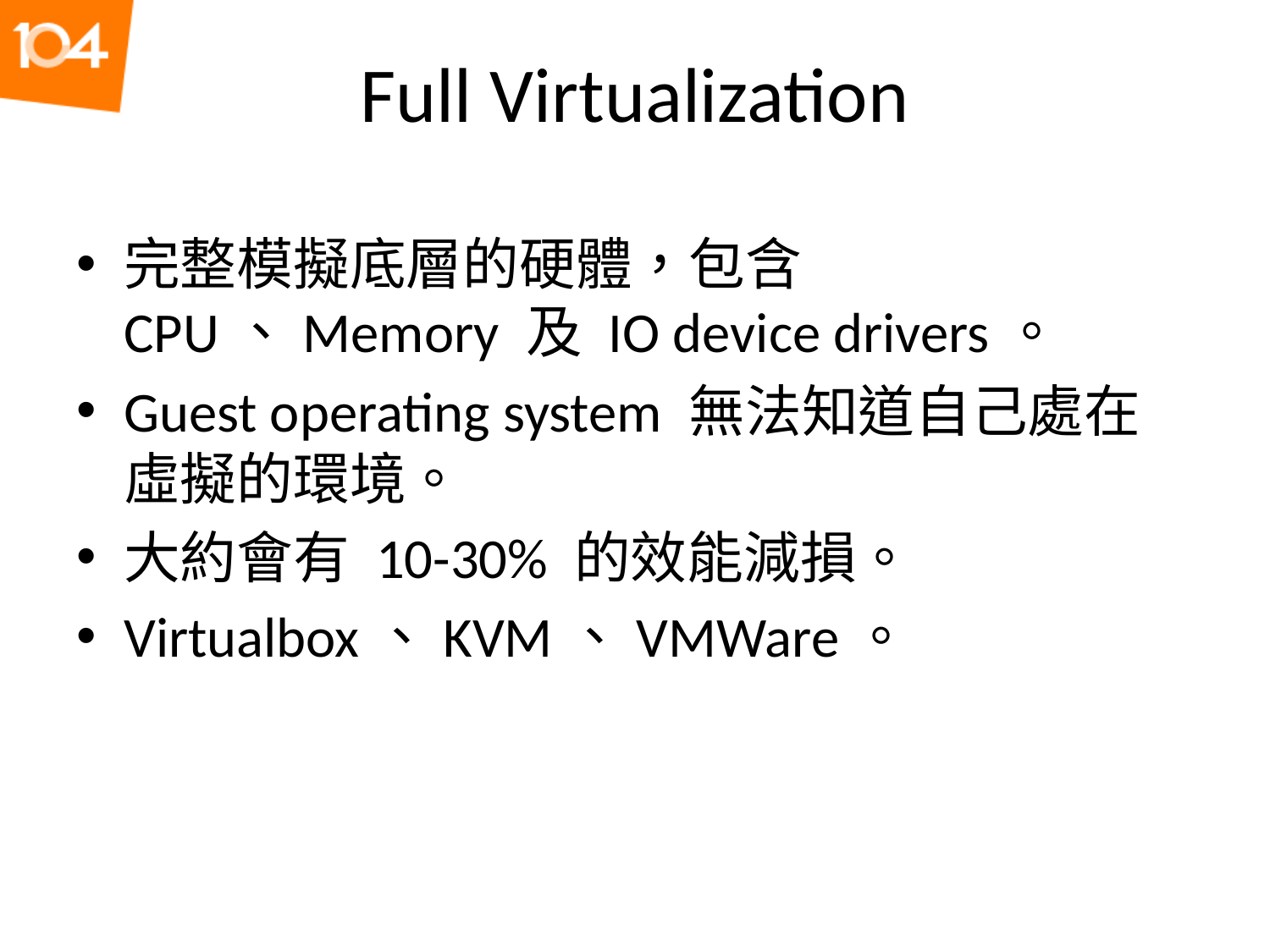

# Full Virtualization
完整模擬底層的硬體，包含 CPU、Memory 及 IO device drivers。
Guest operating system 無法知道自己處在虛擬的環境。
大約會有 10-30% 的效能減損。
Virtualbox、KVM、VMWare。